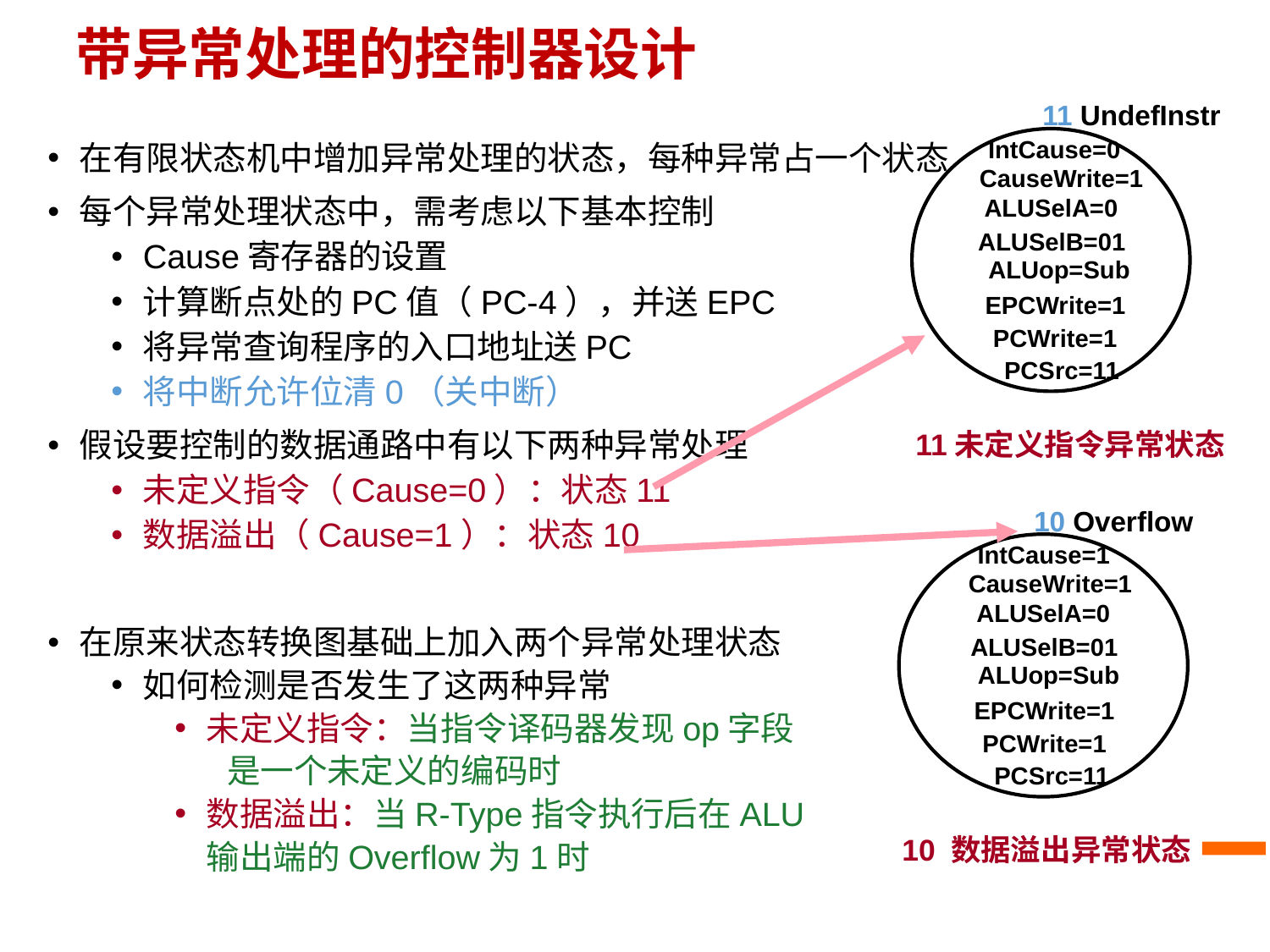

带异常处理的控制器设计
11 UndefInstr
IntCause=0

CauseWrite=1
ALUSelA=0
ALUSelB=01
ALUop=Sub
EPCWrite=1
 PCWrite=1
PCSrc=11
11未定义指令异常状态
在有限状态机中增加异常处理的状态，每种异常占一个状态
每个异常处理状态中，需考虑以下基本控制
Cause寄存器的设置
计算断点处的PC值（PC-4），并送EPC
将异常查询程序的入口地址送PC
将中断允许位清0（关中断）
假设要控制的数据通路中有以下两种异常处理
未定义指令（Cause=0）：状态11
数据溢出（Cause=1）：状态10

在原来状态转换图基础上加入两个异常处理状态
如何检测是否发生了这两种异常
未定义指令：当指令译码器发现op字段
      是一个未定义的编码时
数据溢出：当R-Type指令执行后在ALU
	输出端的Overflow为1时

10 Overflow
IntCause=1

CauseWrite=1
ALUSelA=0
ALUSelB=01
ALUop=Sub
EPCWrite=1
 PCWrite=1
PCSrc=11
10 数据溢出异常状态